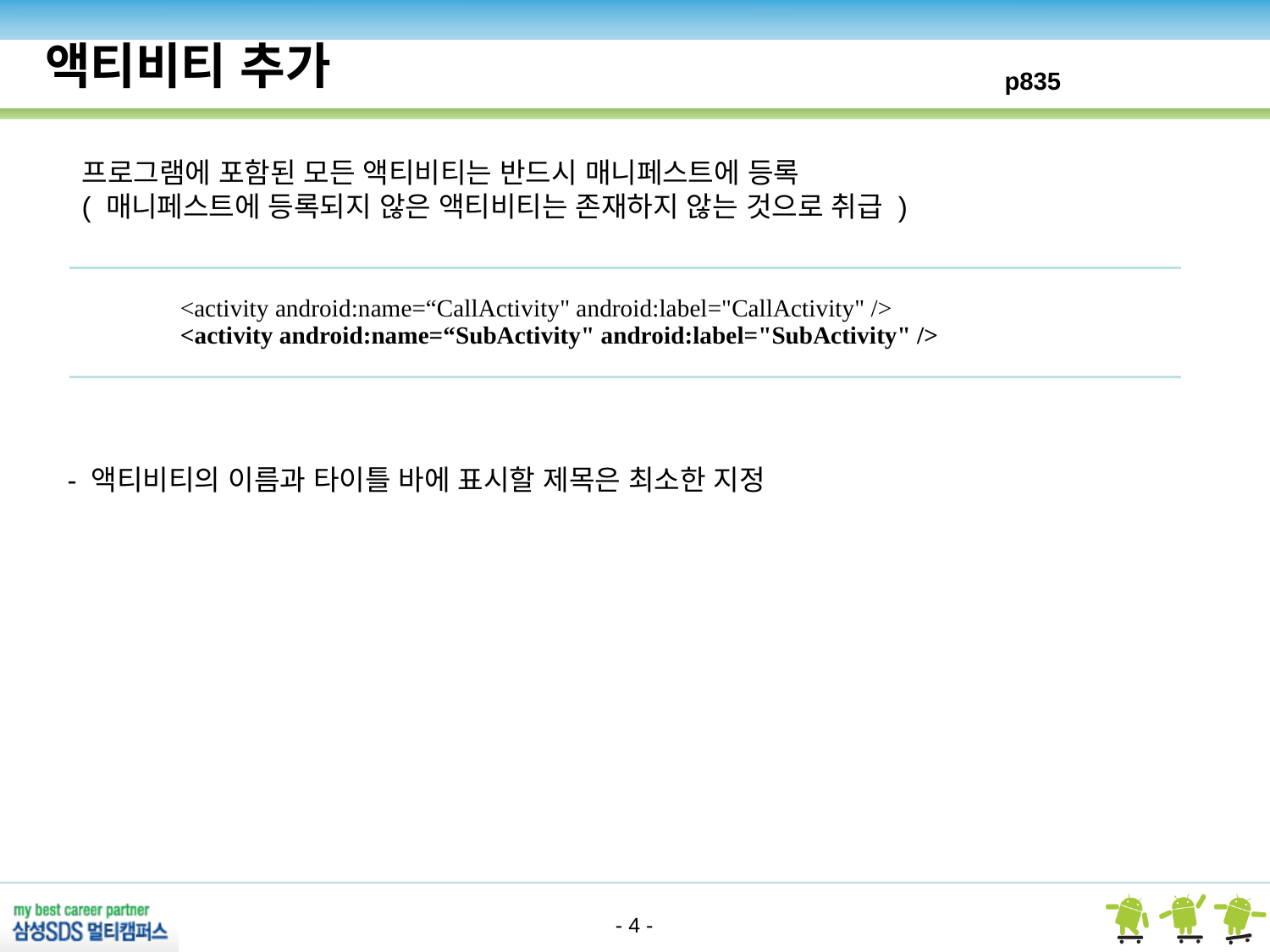

액티비티 추가
p835
프로그램에 포함된 모든 액티비티는 반드시 매니페스트에 등록
( 매니페스트에 등록되지 않은 액티비티는 존재하지 않는 것으로 취급 )
| <activity android:name=“CallActivity" android:label="CallActivity" /> <activity android:name=“SubActivity" android:label="SubActivity" /> |
| --- |
    - 액티비티의 이름과 타이틀 바에 표시할 제목은 최소한 지정
- 4 -